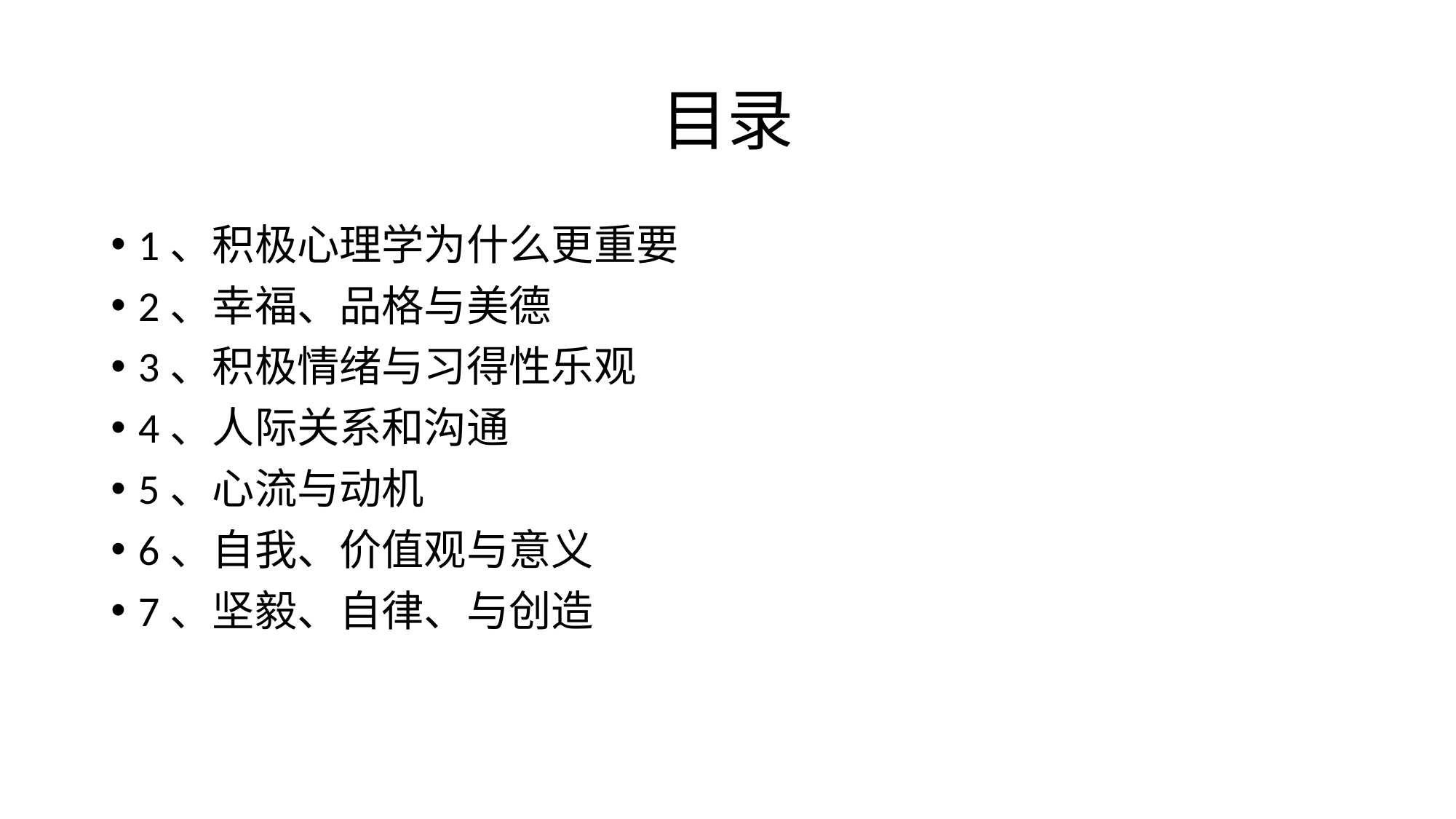

# 目录
1、积极心理学为什么更重要
2、幸福、品格与美德
3、积极情绪与习得性乐观
4、人际关系和沟通
5、心流与动机
6、自我、价值观与意义
7、坚毅、自律、与创造